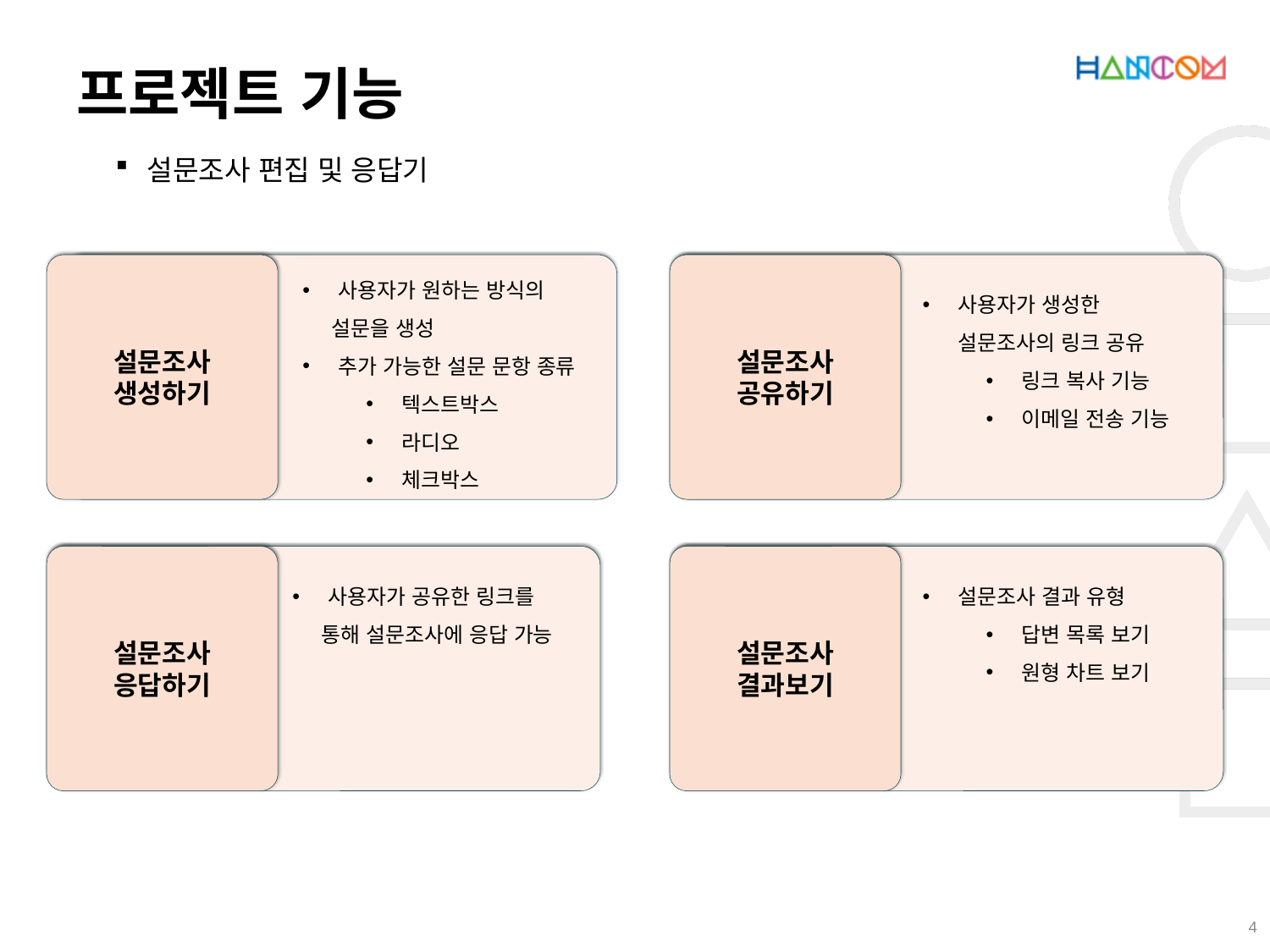

프로젝트 기능
설문조사 편집 및 응답기
설문조사
생성하기

설문조사
공유하기

사용자가 원하는 방식의
    설문을 생성
추가 가능한 설문 문항 종류
텍스트박스
라디오
체크박스
사용자가 생성한 설문조사의 링크 공유
링크 복사 기능
이메일 전송 기능

설문조사
응답하기

설문조사
결과보기
설문조사 결과 유형
답변 목록 보기
원형 차트 보기
사용자가 공유한 링크를
    통해 설문조사에 응답 가능
4